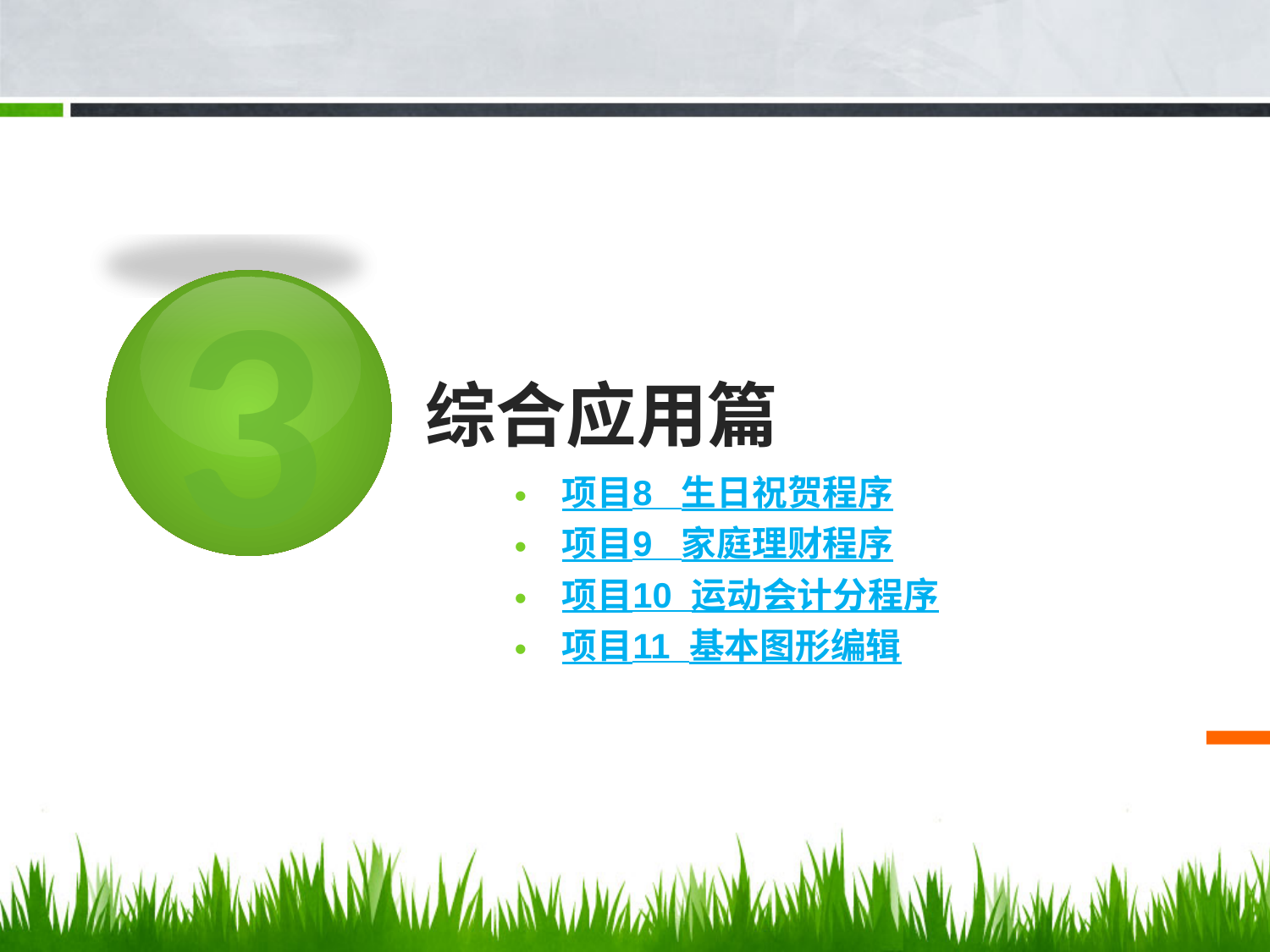

3

# 综合应用篇
项目8   生日祝贺程序
项目9   家庭理财程序
项目10  运动会计分程序
项目11  基本图形编辑